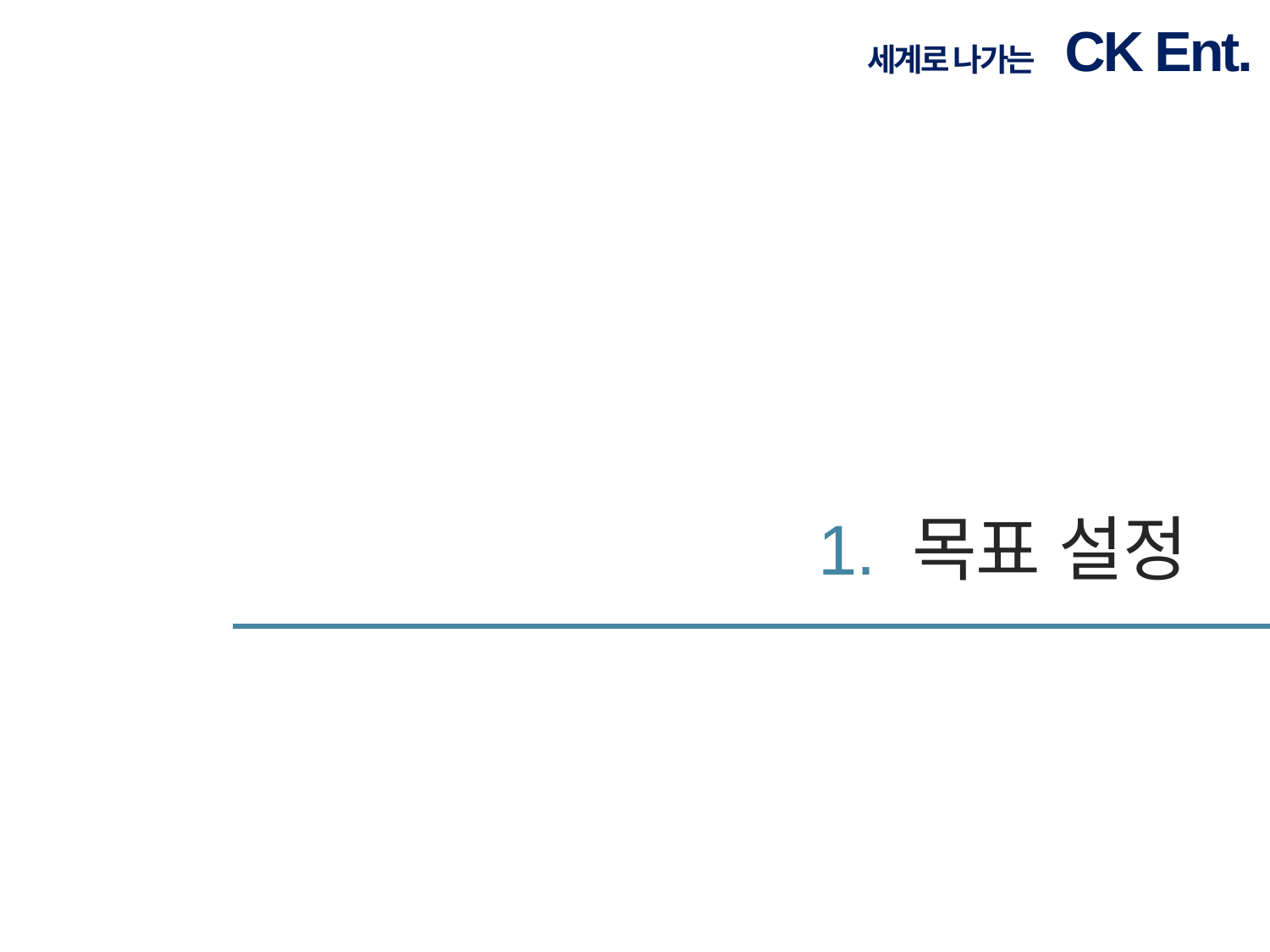

세계로 나가는 CK Ent.
1. 목표 설정